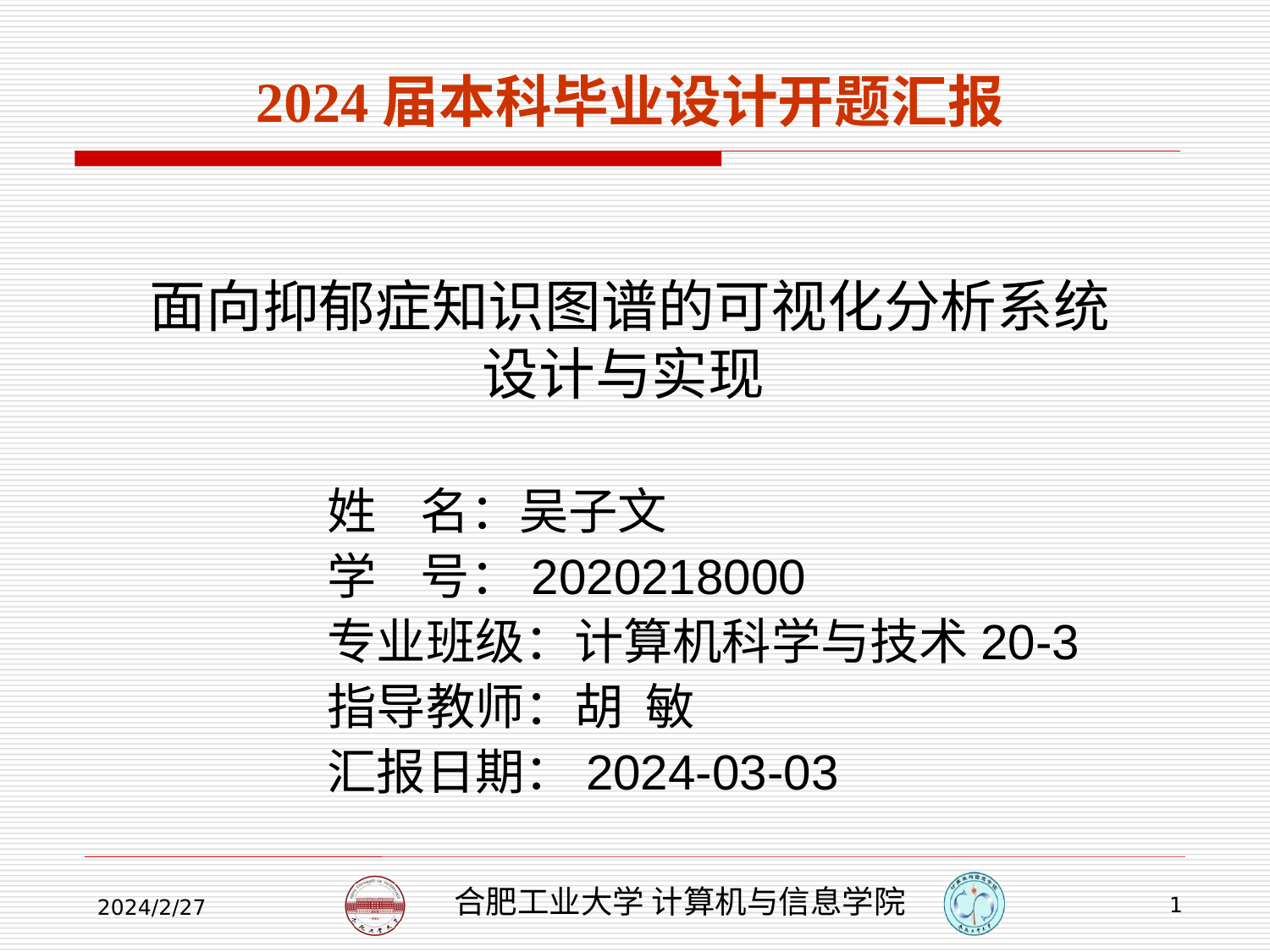

2024届本科毕业设计开题汇报
面向抑郁症知识图谱的可视化分析系统设计与实现
姓    名：吴子文
学    号：2020218000
专业班级：计算机科学与技术20-3
指导教师：胡  敏
汇报日期：2024-03-03